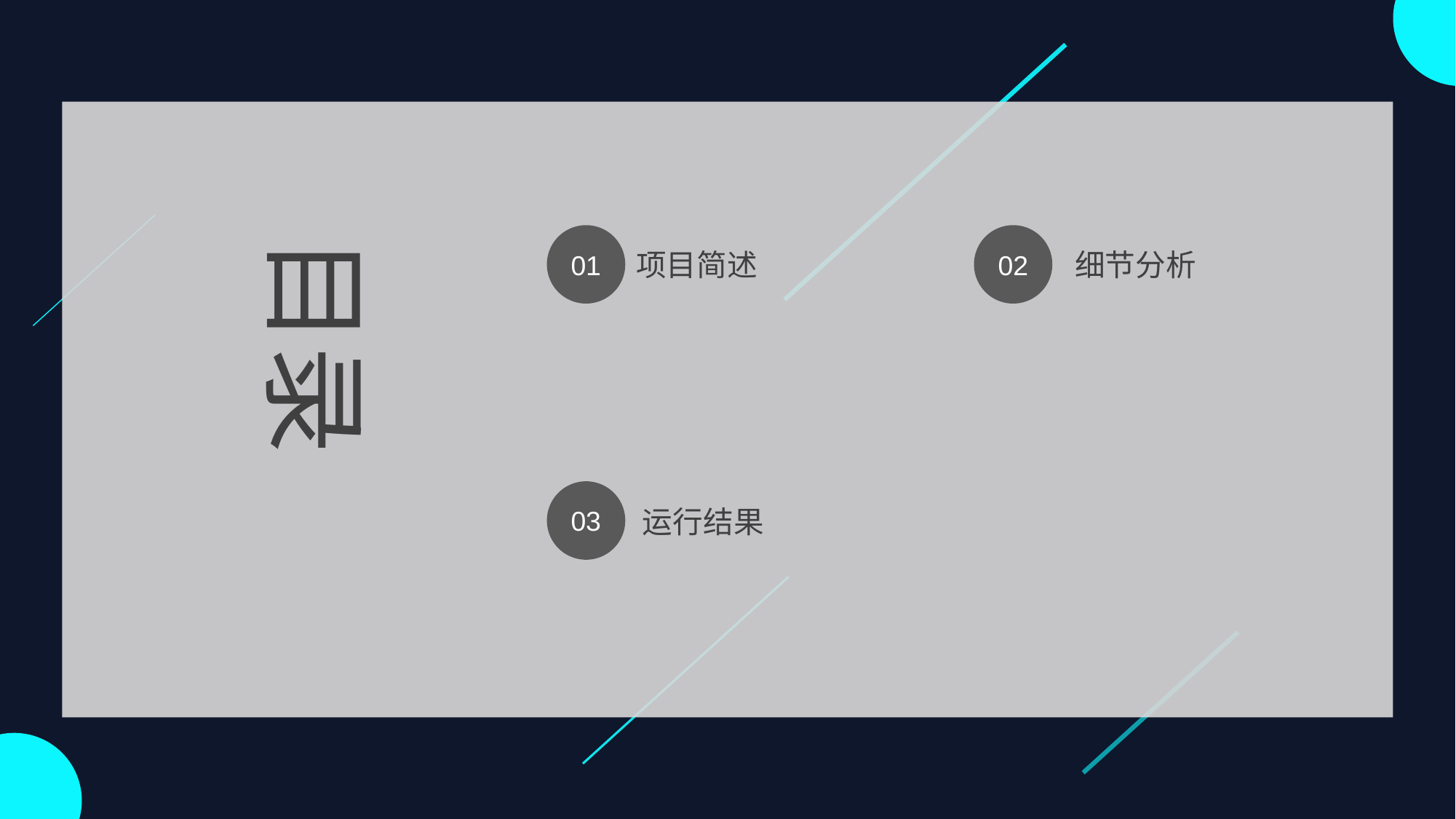

目录
01
02
项目简述
细节分析
03
运行结果